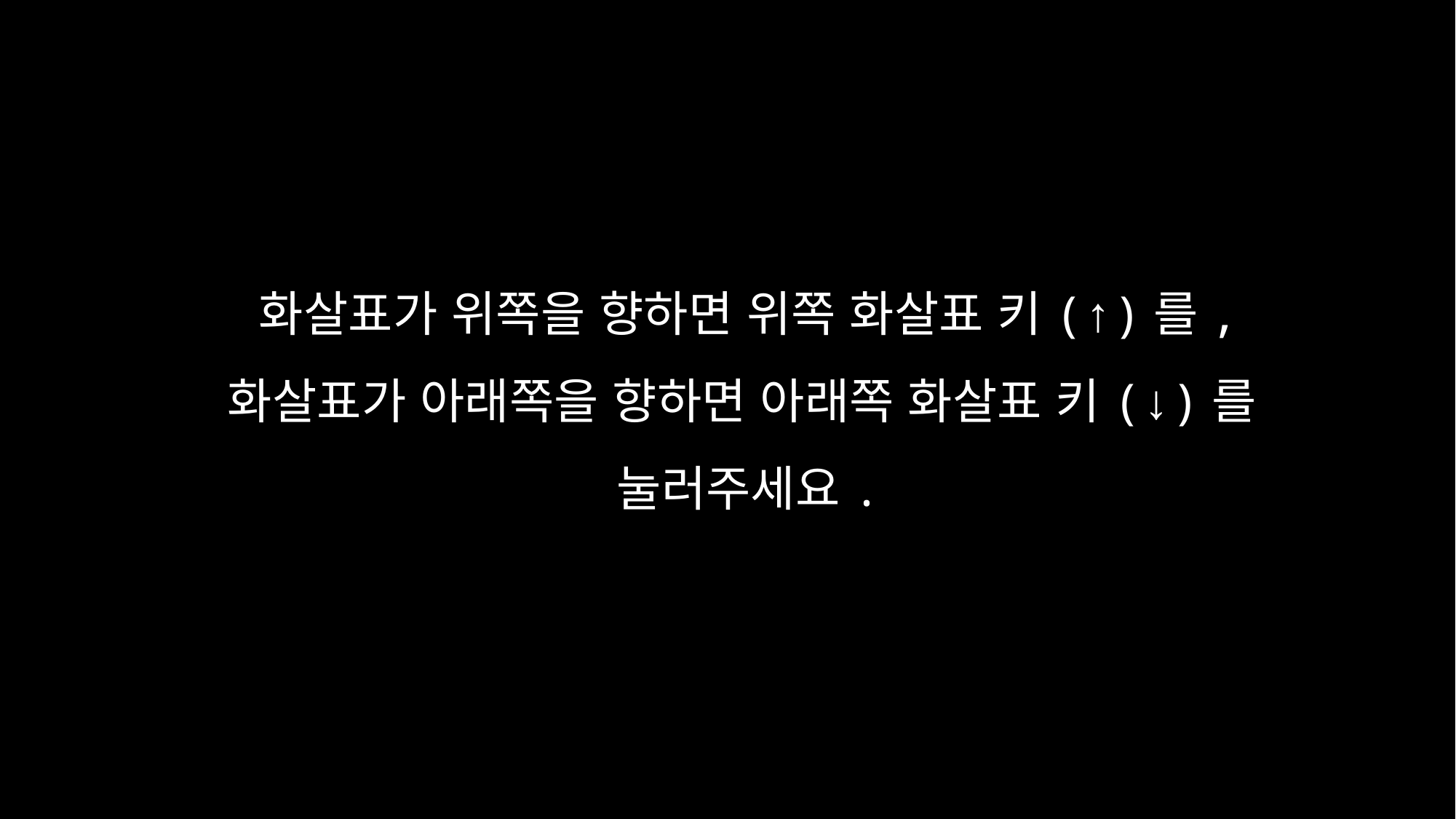

화살표가 위쪽을 향하면 위쪽 화살표 키(↑)를,
화살표가 아래쪽을 향하면 아래쪽 화살표 키(↓)를
눌러주세요.